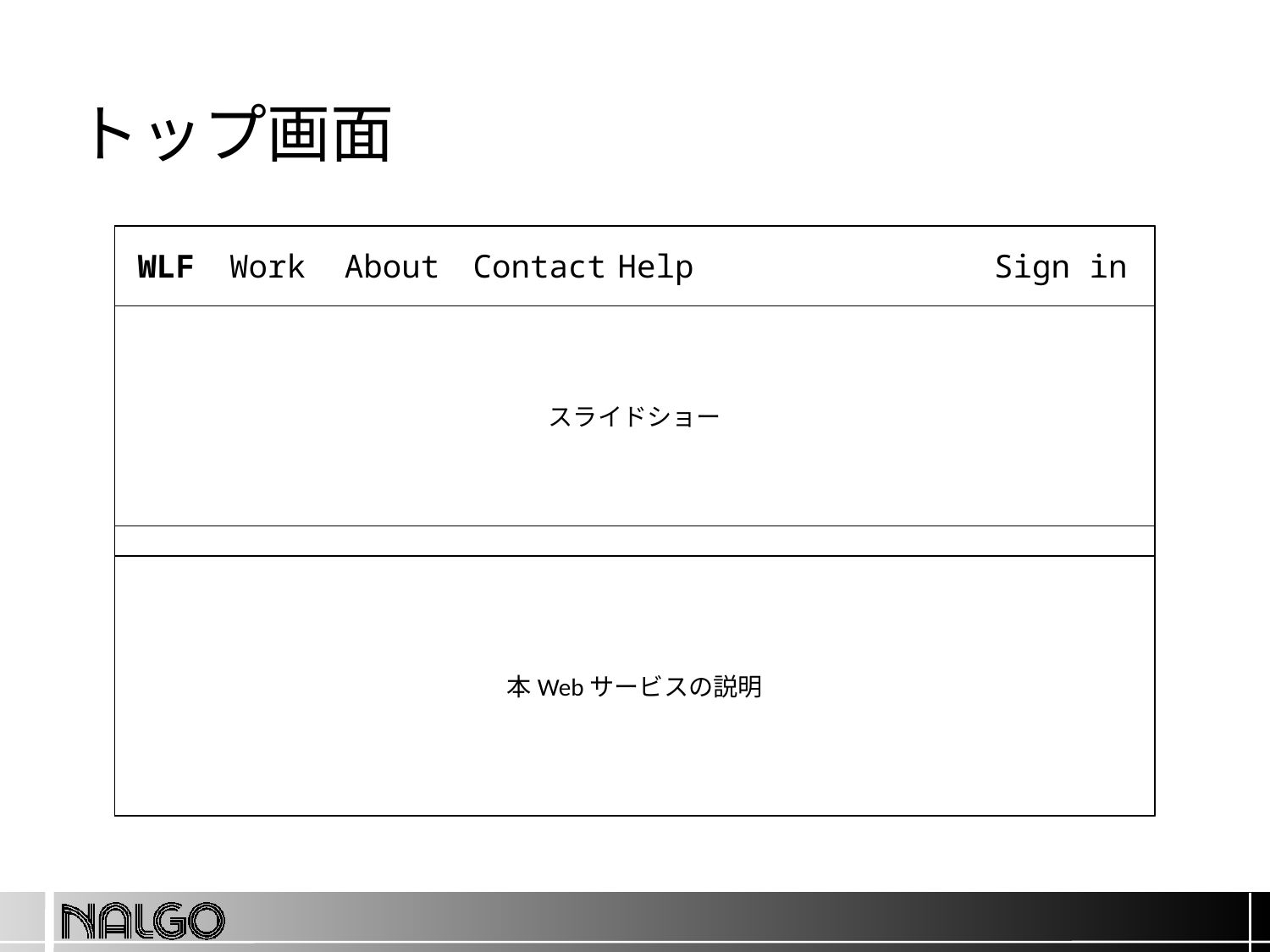

# トップ画面

Help
WLF
Work
Contact
Sign in
About
スライドショー
本Webサービスの説明